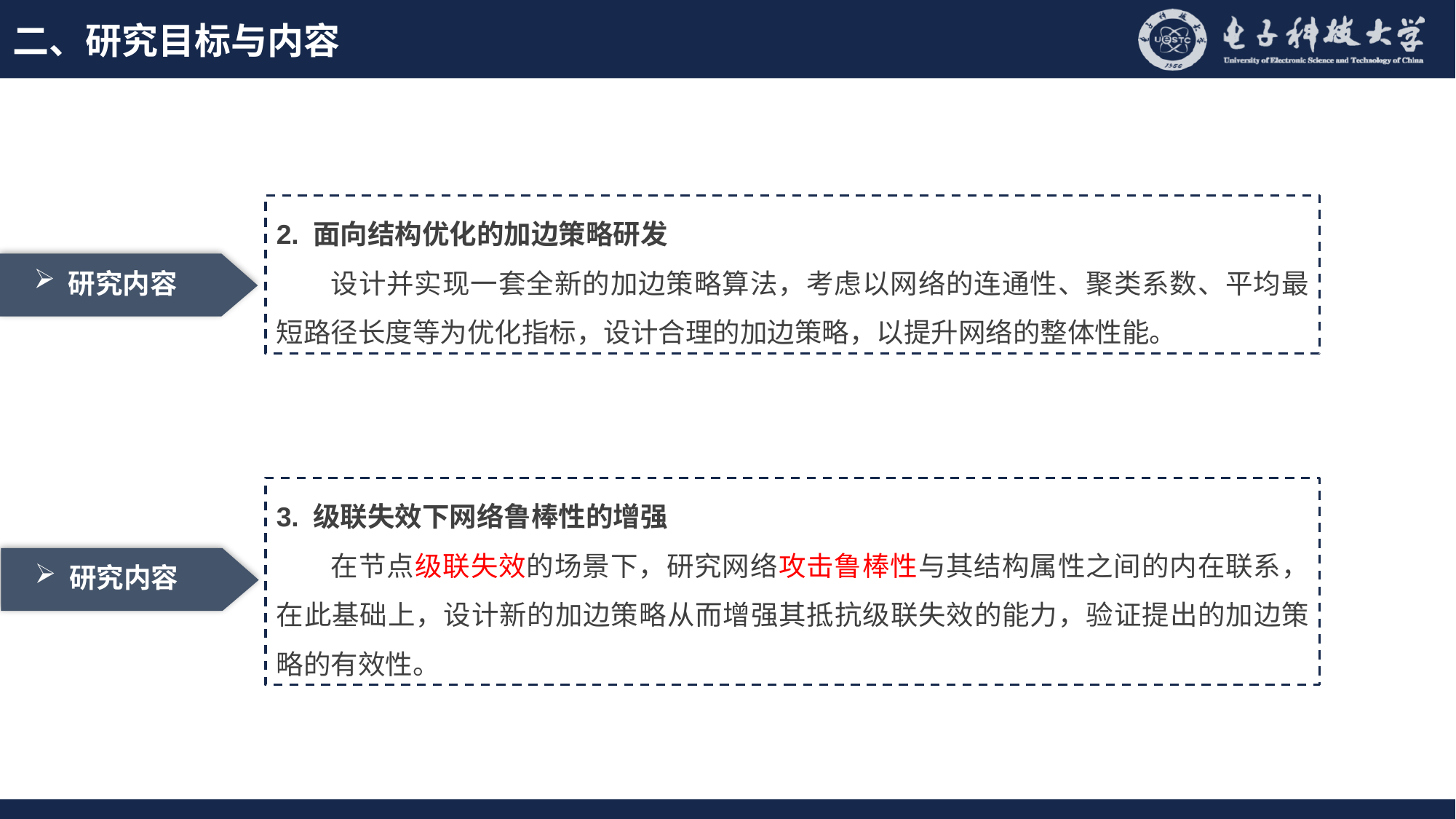

二、研究目标与内容
2. 面向结构优化的加边策略研发
设计并实现一套全新的加边策略算法，考虑以网络的连通性、聚类系数、平均最短路径长度等为优化指标，设计合理的加边策略，以提升网络的整体性能。

研究内容
3. 级联失效下网络鲁棒性的增强
在节点级联失效的场景下，研究网络攻击鲁棒性与其结构属性之间的内在联系，在此基础上，设计新的加边策略从而增强其抵抗级联失效的能力，验证提出的加边策略的有效性。

研究内容